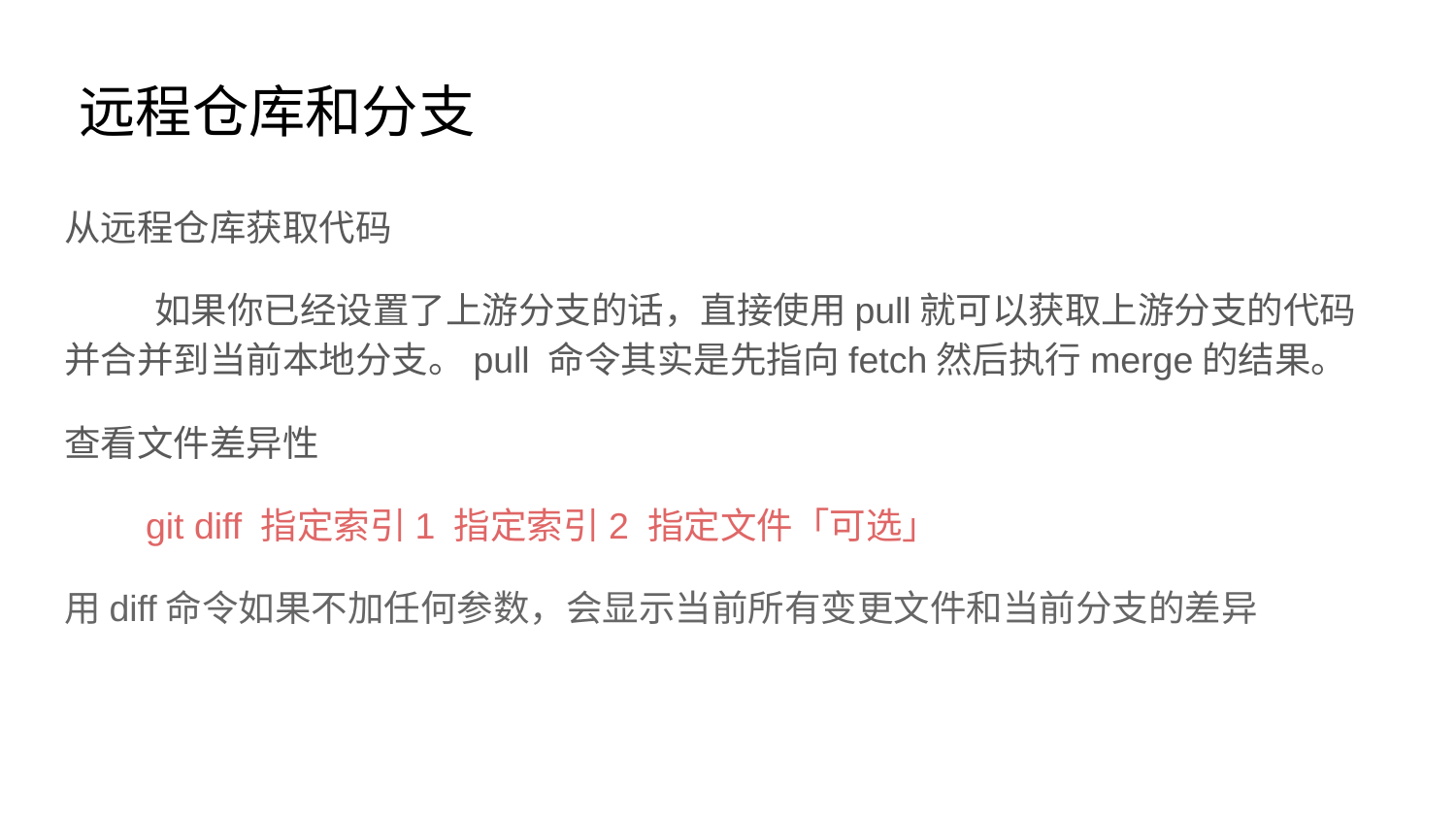

# 远程仓库和分支
从远程仓库获取代码
        如果你已经设置了上游分支的话，直接使用pull就可以获取上游分支的代码并合并到当前本地分支。pull 命令其实是先指向fetch然后执行merge的结果。
查看文件差异性
        git diff 指定索引1 指定索引2 指定文件「可选」
用diff命令如果不加任何参数，会显示当前所有变更文件和当前分支的差异